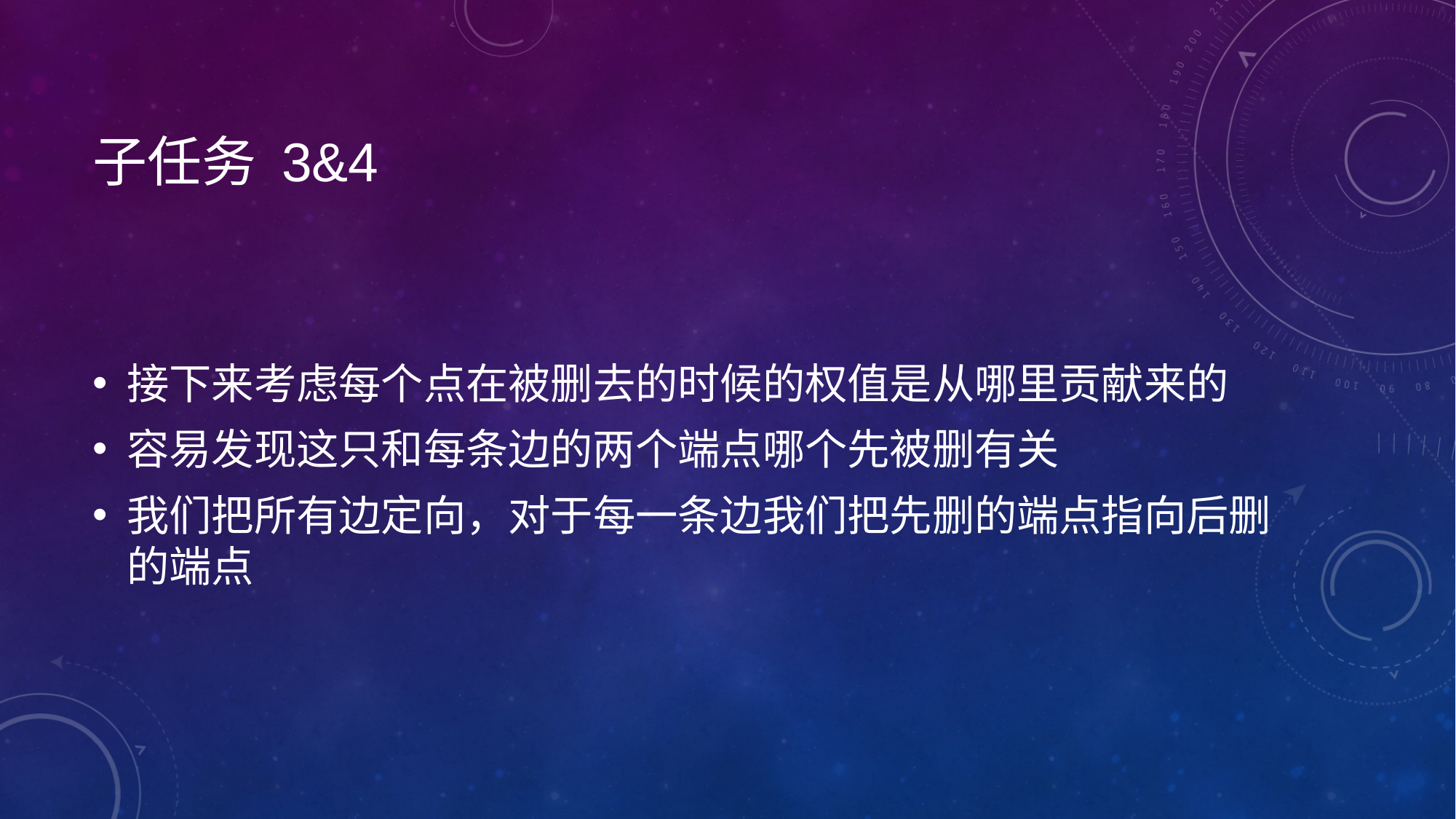

# 子任务 3&4
接下来考虑每个点在被删去的时候的权值是从哪里贡献来的
容易发现这只和每条边的两个端点哪个先被删有关
我们把所有边定向，对于每一条边我们把先删的端点指向后删的端点